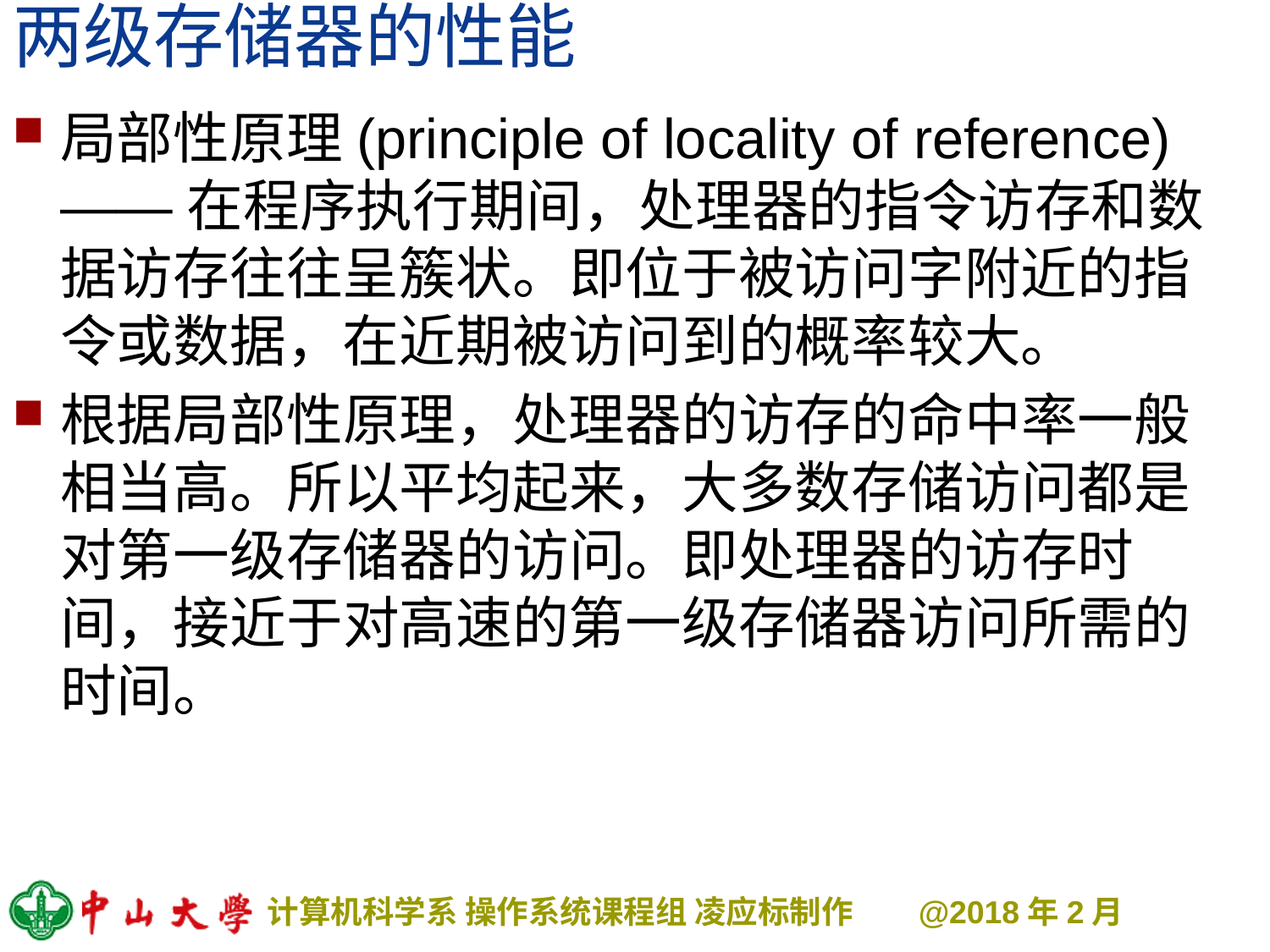

# 两级存储器的性能
局部性原理(principle of locality of reference)——在程序执行期间，处理器的指令访存和数据访存往往呈簇状。即位于被访问字附近的指令或数据，在近期被访问到的概率较大。
根据局部性原理，处理器的访存的命中率一般相当高。所以平均起来，大多数存储访问都是对第一级存储器的访问。即处理器的访存时间，接近于对高速的第一级存储器访问所需的时间。